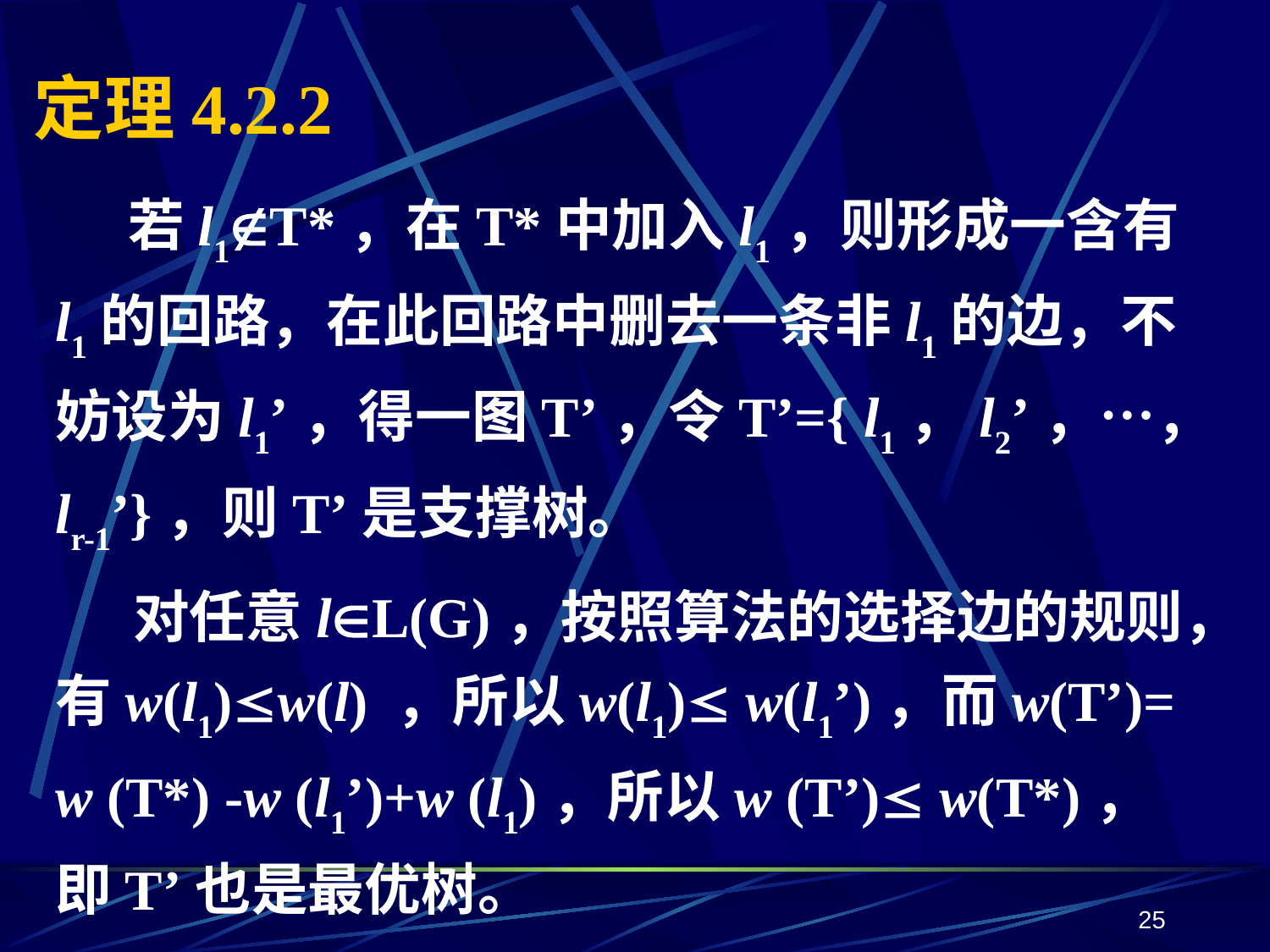

# 定理4.2.2
    若l1∉T*，在T*中加入l1，则形成一含有l1的回路，在此回路中删去一条非l1的边，不妨设为l1’，得一图T’，令T’={ l1，l2’，…，lr-1’}，则T’是支撑树。
     对任意l∈L(G)，按照算法的选择边的规则，有w(l1)≤w(l) ，所以w(l1)≤ w(l1’)，而w(T’)= w (T*) -w (l1’)+w (l1)，所以w (T’)≤ w(T*)，即T’也是最优树。
25